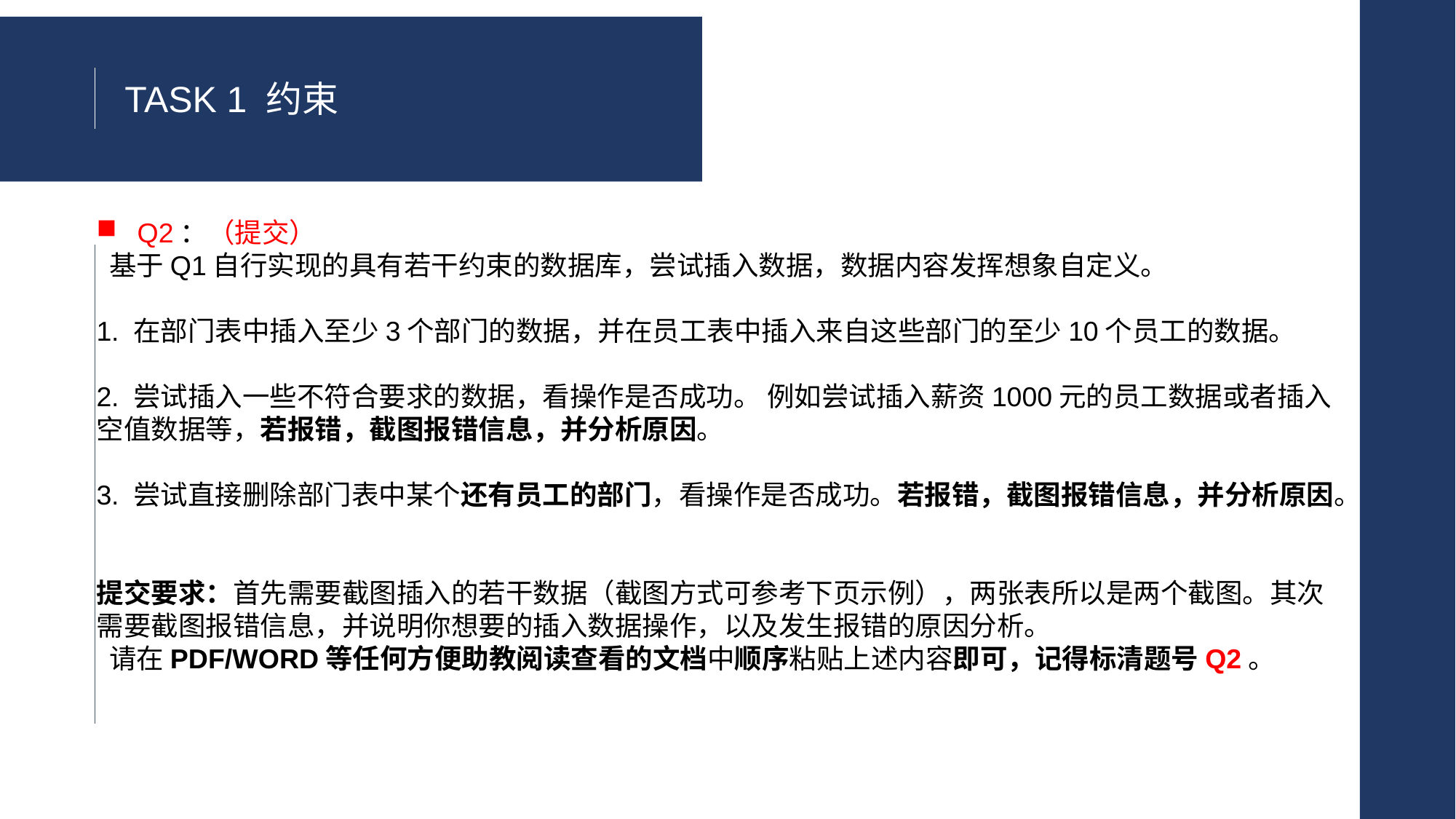

TASK 1 约束
Q2：（提交）
 基于Q1自行实现的具有若干约束的数据库，尝试插入数据，数据内容发挥想象自定义。

1. 在部门表中插入至少3个部门的数据，并在员工表中插入来自这些部门的至少10个员工的数据。

2. 尝试插入一些不符合要求的数据，看操作是否成功。 例如尝试插入薪资1000元的员工数据或者插入空值数据等，若报错，截图报错信息，并分析原因。

3. 尝试直接删除部门表中某个还有员工的部门，看操作是否成功。若报错，截图报错信息，并分析原因。

提交要求：首先需要截图插入的若干数据（截图方式可参考下页示例），两张表所以是两个截图。其次需要截图报错信息，并说明你想要的插入数据操作，以及发生报错的原因分析。
 请在PDF/WORD等任何方便助教阅读查看的文档中顺序粘贴上述内容即可，记得标清题号Q2。